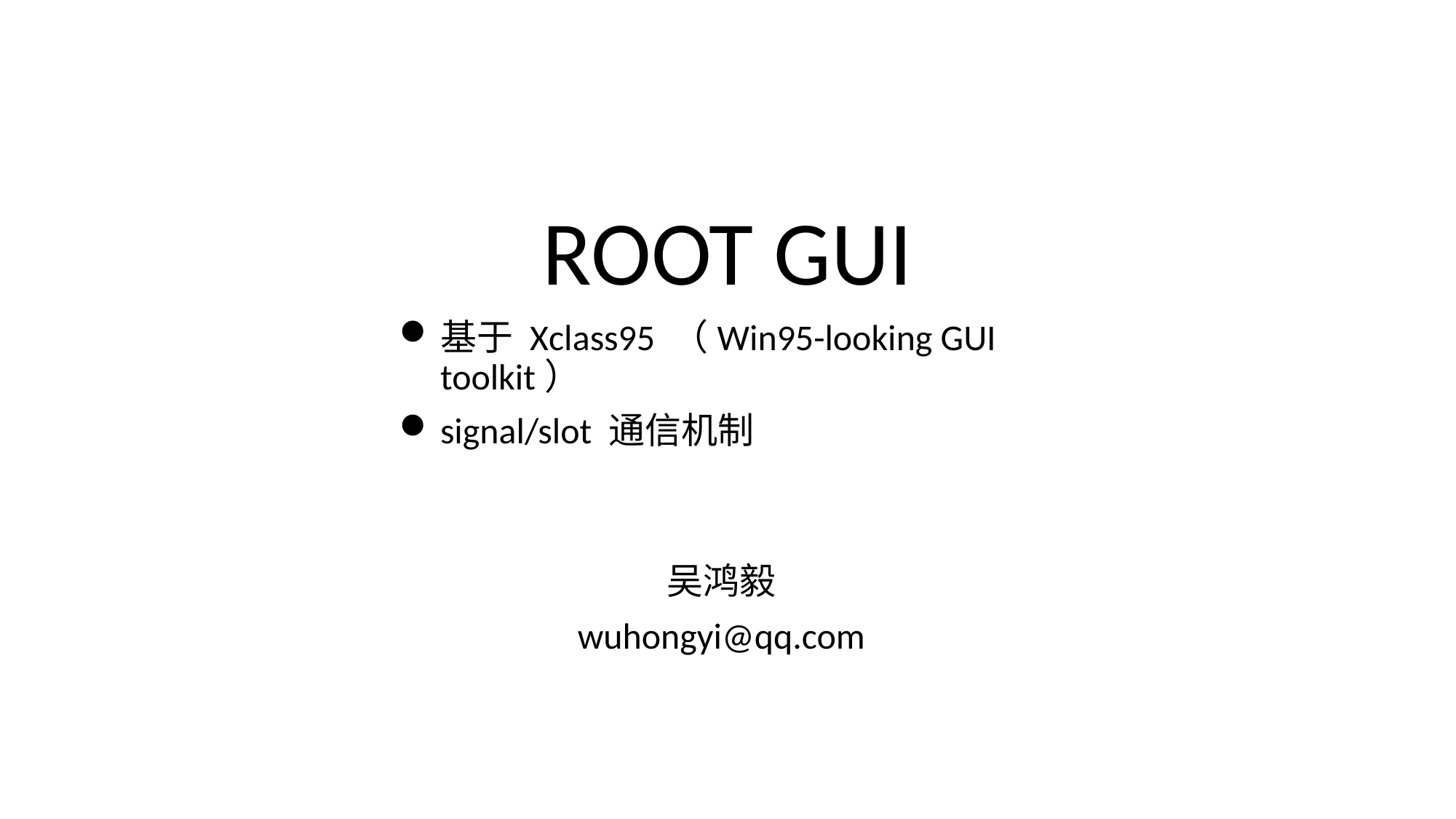

# ROOT GUI
基于 Xclass95 （Win95-looking GUI toolkit）
signal/slot 通信机制
吴鸿毅
wuhongyi@qq.com